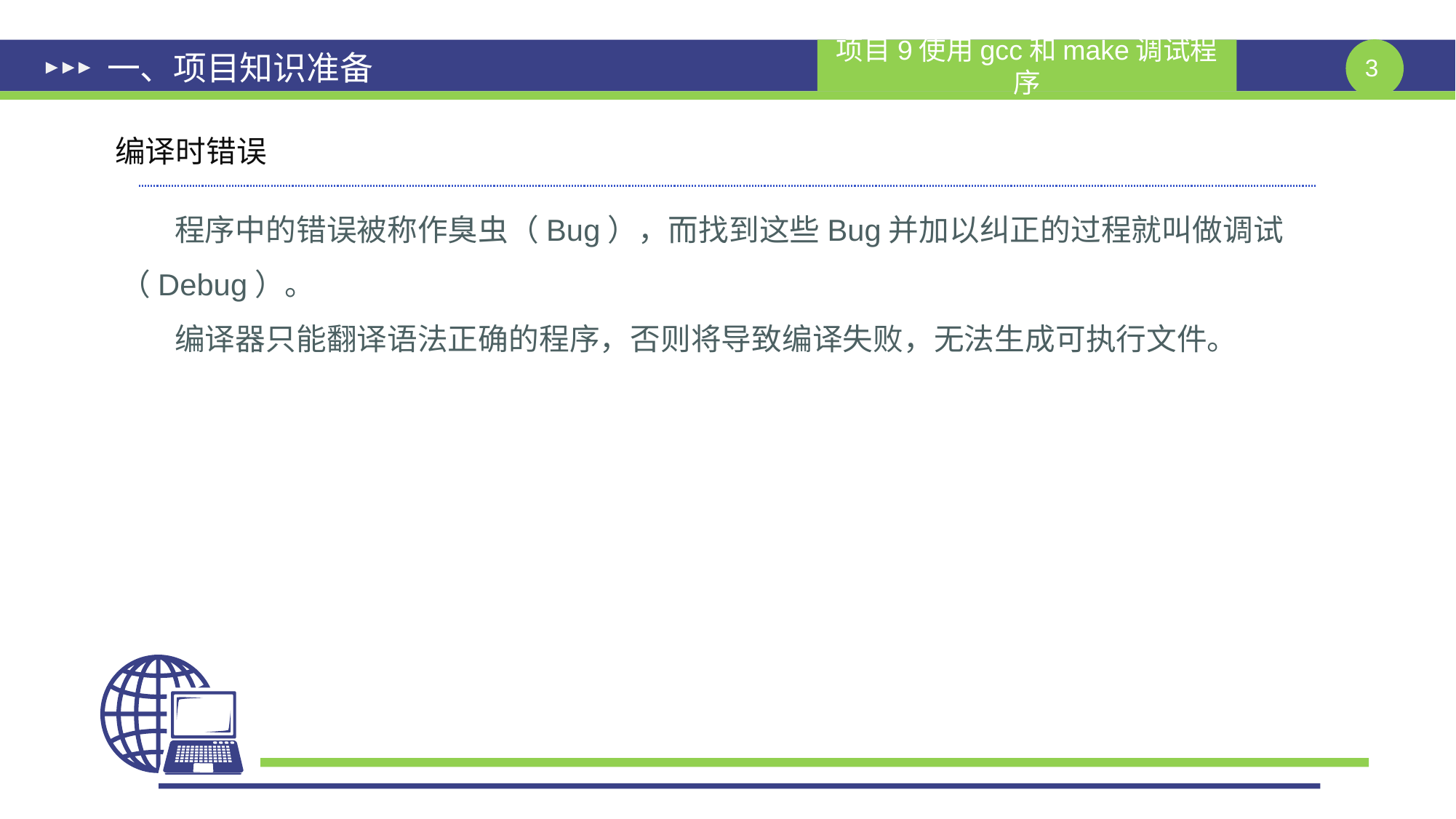

# 一、项目知识准备
编译时错误

程序中的错误被称作臭虫（Bug），而找到这些Bug并加以纠正的过程就叫做调试（Debug）。
编译器只能翻译语法正确的程序，否则将导致编译失败，无法生成可执行文件。